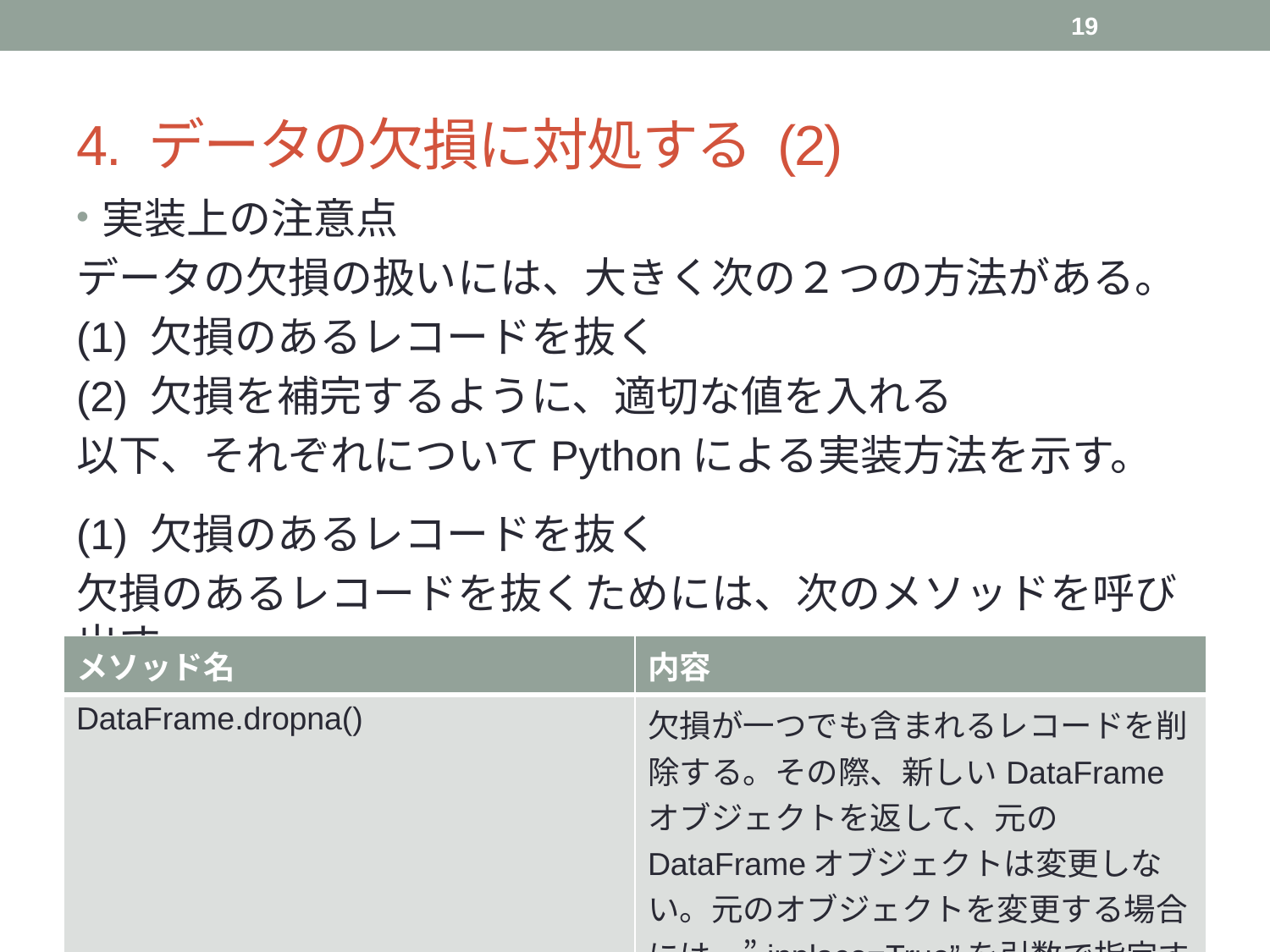

19
# 4. データの欠損に対処する (2)
実装上の注意点
データの欠損の扱いには、大きく次の２つの方法がある。
(1) 欠損のあるレコードを抜く
(2) 欠損を補完するように、適切な値を入れる
以下、それぞれについてPythonによる実装方法を示す。

(1) 欠損のあるレコードを抜く
欠損のあるレコードを抜くためには、次のメソッドを呼び出す。

| メソッド名 | 内容 |
| --- | --- |
| DataFrame.dropna() | 欠損が一つでも含まれるレコードを削除する。その際、新しいDataFrameオブジェクトを返して、元のDataFrameオブジェクトは変更しない。元のオブジェクトを変更する場合には、”inplace=True”を引数で指定する。 |